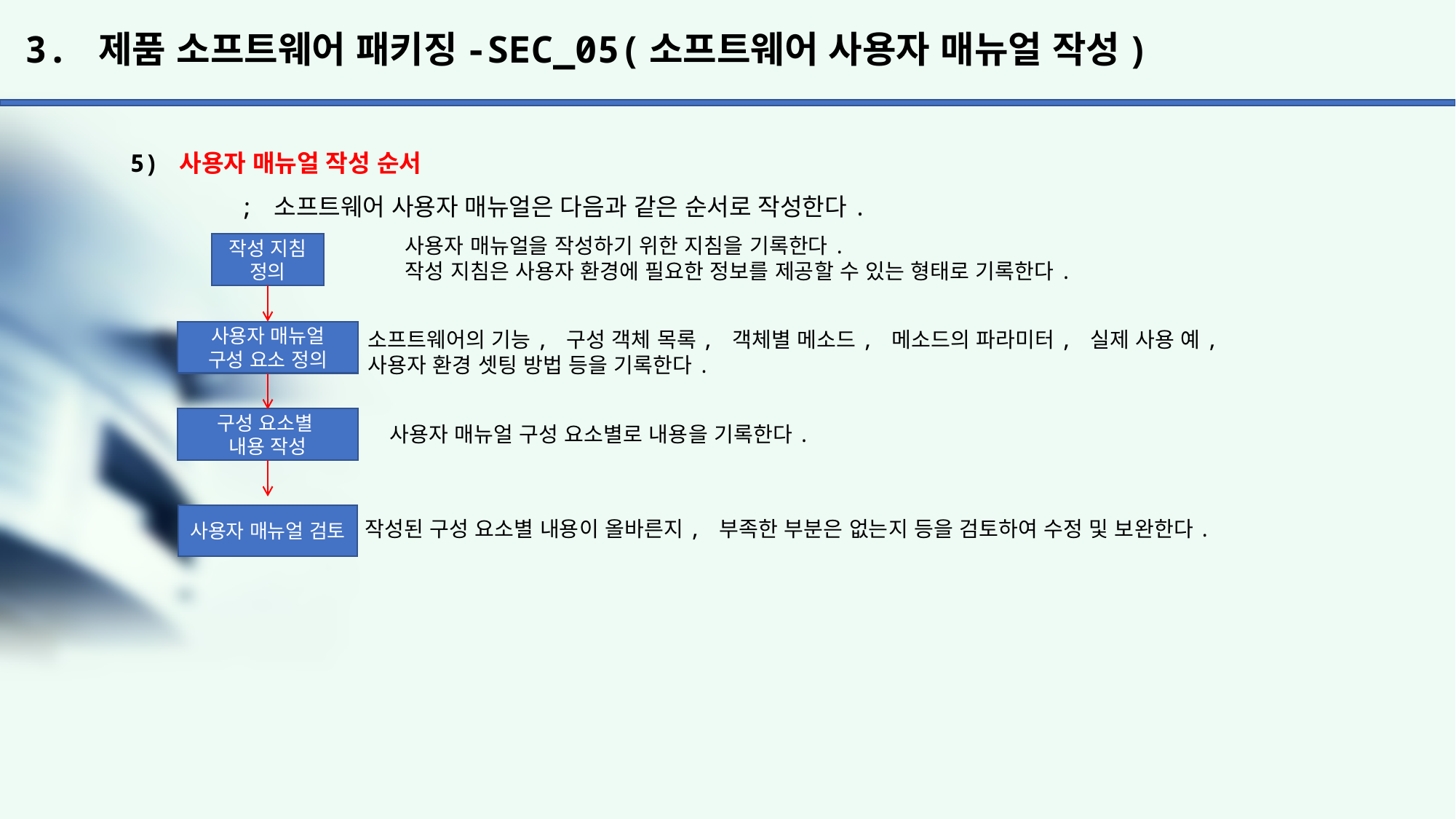

# 3. 제품 소프트웨어 패키징-SEC_05(소프트웨어 사용자 매뉴얼 작성)
5) 사용자 매뉴얼 작성 순서
	; 소프트웨어 사용자 매뉴얼은 다음과 같은 순서로 작성한다.

사용자 매뉴얼을 작성하기 위한 지침을 기록한다.
작성 지침은 사용자 환경에 필요한 정보를 제공할 수 있는 형태로 기록한다.
작성 지침 정의
소프트웨어의 기능, 구성 객체 목록, 객체별 메소드, 메소드의 파라미터, 실제 사용 예, 사용자 환경 셋팅 방법 등을 기록한다.
사용자 매뉴얼
구성 요소 정의
구성 요소별
내용 작성
사용자 매뉴얼 구성 요소별로 내용을 기록한다.
사용자 매뉴얼 검토
작성된 구성 요소별 내용이 올바른지, 부족한 부분은 없는지 등을 검토하여 수정 및 보완한다.